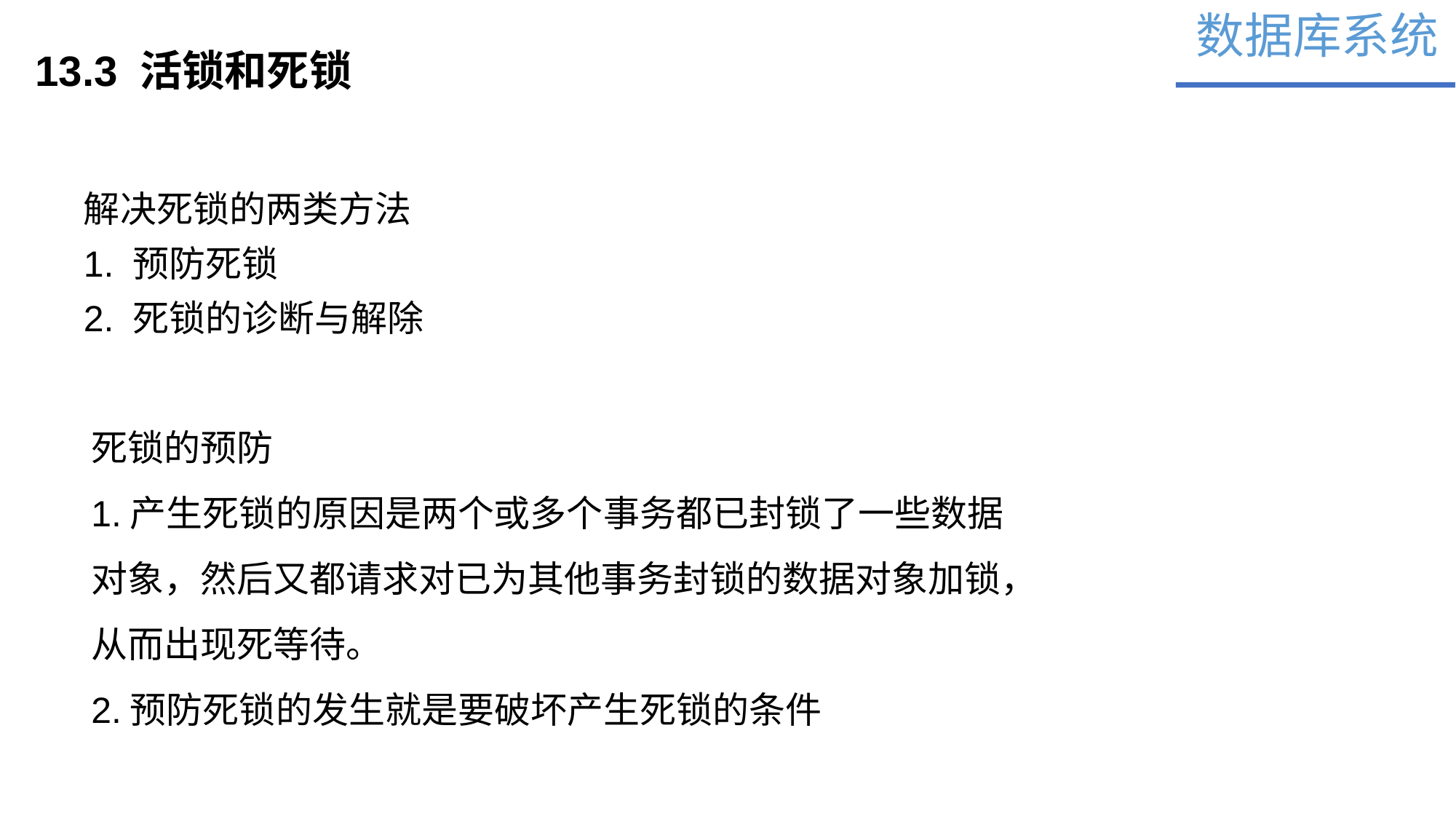

数据库系统
13.3 活锁和死锁

解决死锁的两类方法
1. 预防死锁
2. 死锁的诊断与解除
死锁的预防
1.产生死锁的原因是两个或多个事务都已封锁了一些数据对象，然后又都请求对已为其他事务封锁的数据对象加锁，从而出现死等待。
2.预防死锁的发生就是要破坏产生死锁的条件